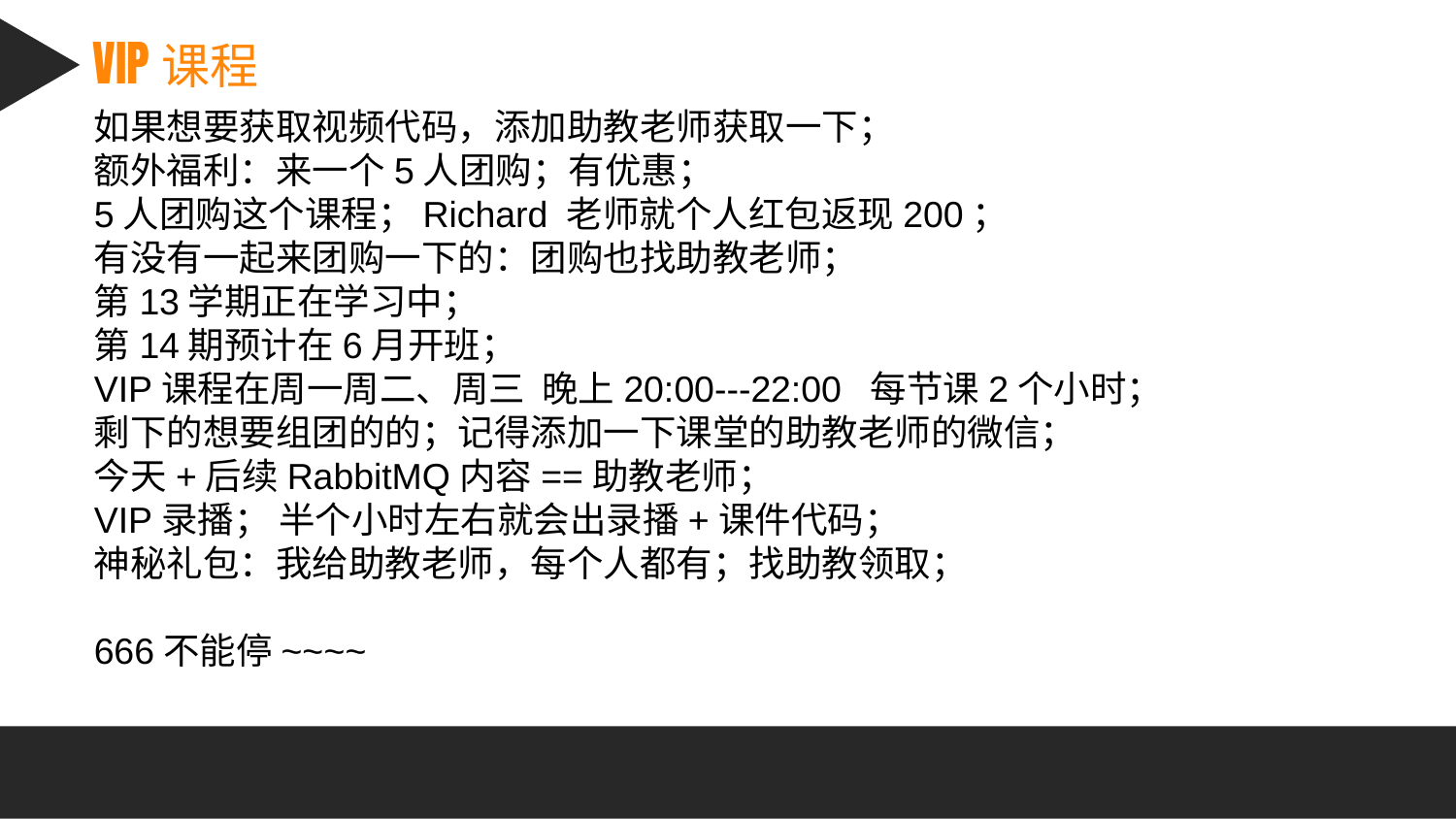

VIP课程
如果想要获取视频代码，添加助教老师获取一下；
额外福利：来一个5人团购；有优惠；
5人团购这个课程；Richard 老师就个人红包返现200；
有没有一起来团购一下的：团购也找助教老师；
第13学期正在学习中；
第14期预计在6月开班；
VIP课程在周一周二、周三  晚上20:00---22:00  每节课2个小时；
剩下的想要组团的的；记得添加一下课堂的助教老师的微信；
今天+后续RabbitMQ内容==助教老师；
VIP录播； 半个小时左右就会出录播+课件代码；
神秘礼包：我给助教老师，每个人都有；找助教领取；

666不能停~~~~